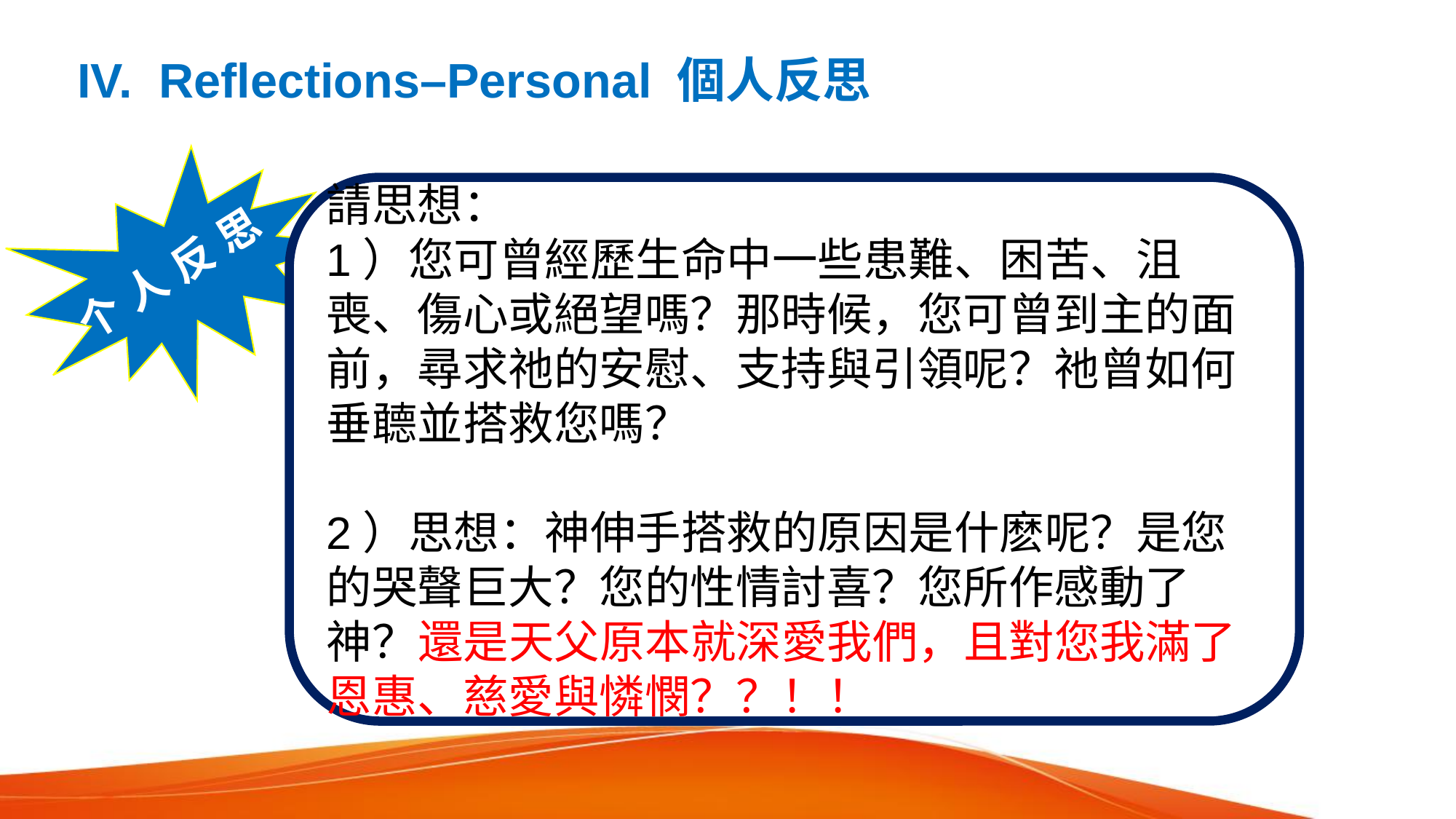

IV.  Reflections–Personal 個人反思

請思想：
1）您可曾經歷生命中一些患難、困苦、沮喪、傷心或絕望嗎？那時候，您可曾到主的面前，尋求祂的安慰、支持與引領呢？祂曾如何垂聼並搭救您嗎？

2）思想：神伸手搭救的原因是什麽呢？是您的哭聲巨大？您的性情討喜？您所作感動了神？還是天父原本就深愛我們，且對您我滿了恩惠、慈愛與憐憫？？！！
个 人 反 思